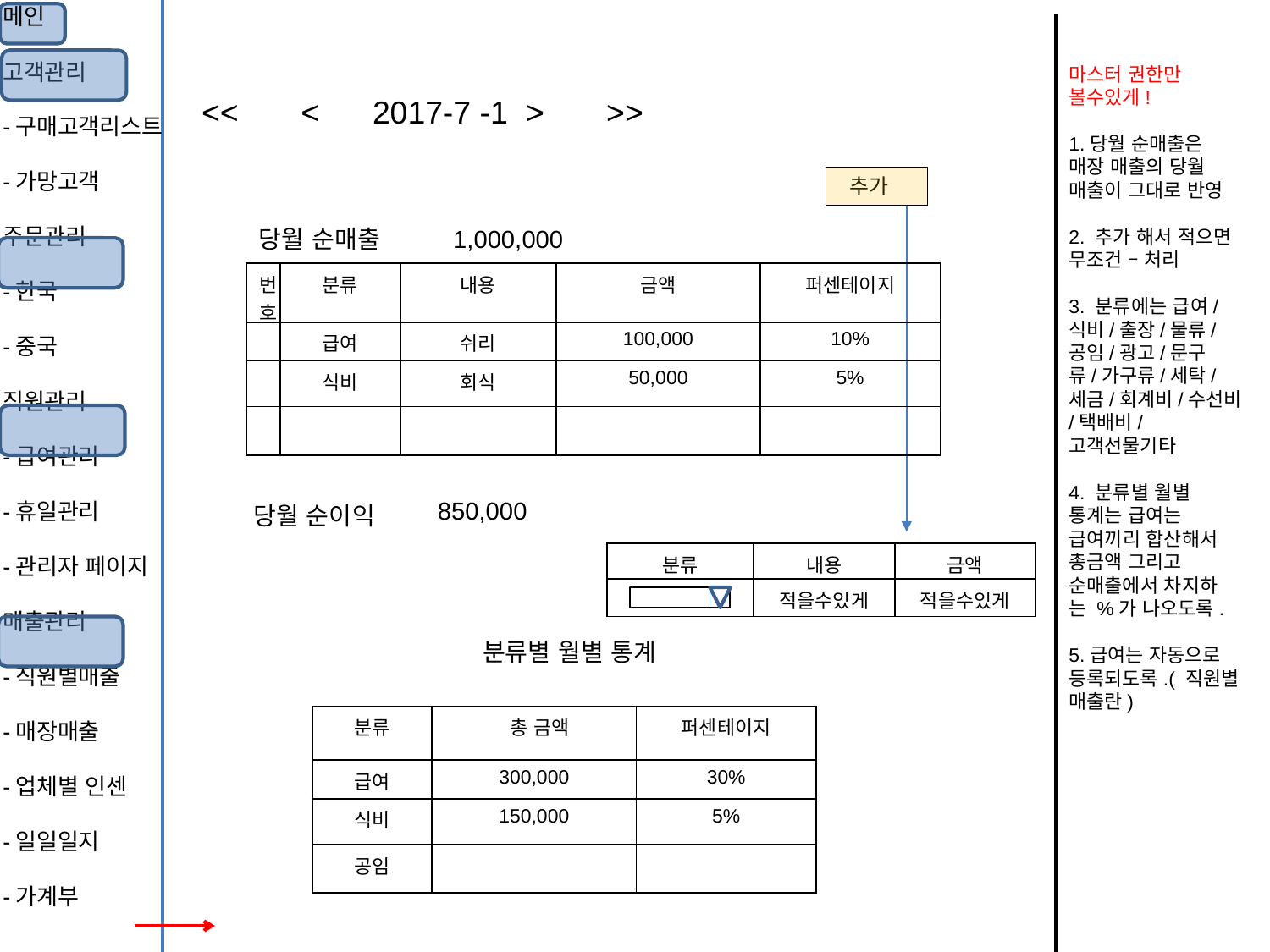

메인

고객관리

-구매고객리스트

-가망고객

주문관리

-한국

-중국

직원관리

-급여관리

-휴일관리

-관리자 페이지

매출관리

-직원별매출

-매장매출

-업체별 인센

-일일일지

-가계부

마스터 권한만 볼수있게!

1.당월 순매출은 매장 매출의 당월 매출이 그대로 반영

2. 추가 해서 적으면 무조건 – 처리

3. 분류에는 급여/식비/출장/물류/공임/광고/문구류/가구류/세탁/세금/회계비/수선비/택배비/고객선물기타

4. 분류별 월별 통계는 급여는 급여끼리 합산해서 총금액 그리고 순매출에서 차지하는 %가 나오도록.

5.급여는 자동으로 등록되도록.( 직원별 매출란)
   <<       <      2017-7 -1  >       >>
추가

당월 순매출
1,000,000
| 번호 | 분류 | 내용 | 금액 | 퍼센테이지 |
| --- | --- | --- | --- | --- |
|  | 급여 | 쉬리 | 100,000 | 10% |
|  | 식비 | 회식 | 50,000 | 5% |
|  |  |  |  |  |
850,000
당월 순이익
| 분류 | 내용 | 금액 |
| --- | --- | --- |
|  | 적을수있게 | 적을수있게 |

분류별 월별 통계
| 분류 | 총 금액 | 퍼센테이지 |
| --- | --- | --- |
| 급여 | 300,000 | 30% |
| 식비 | 150,000 | 5% |
| 공임 |  |  |